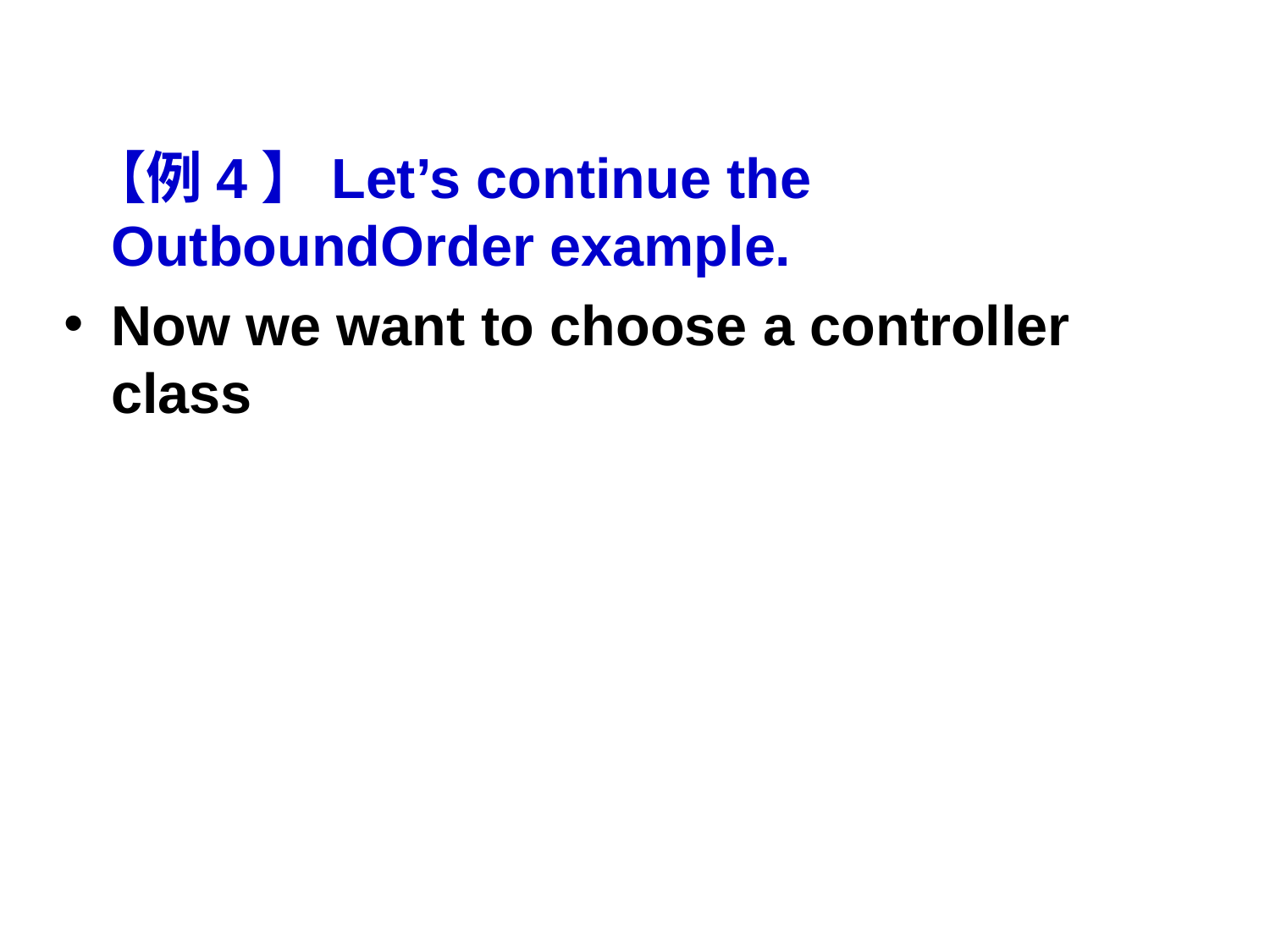

【例4】Let’s continue the OutboundOrder example.
Now we want to choose a controller class